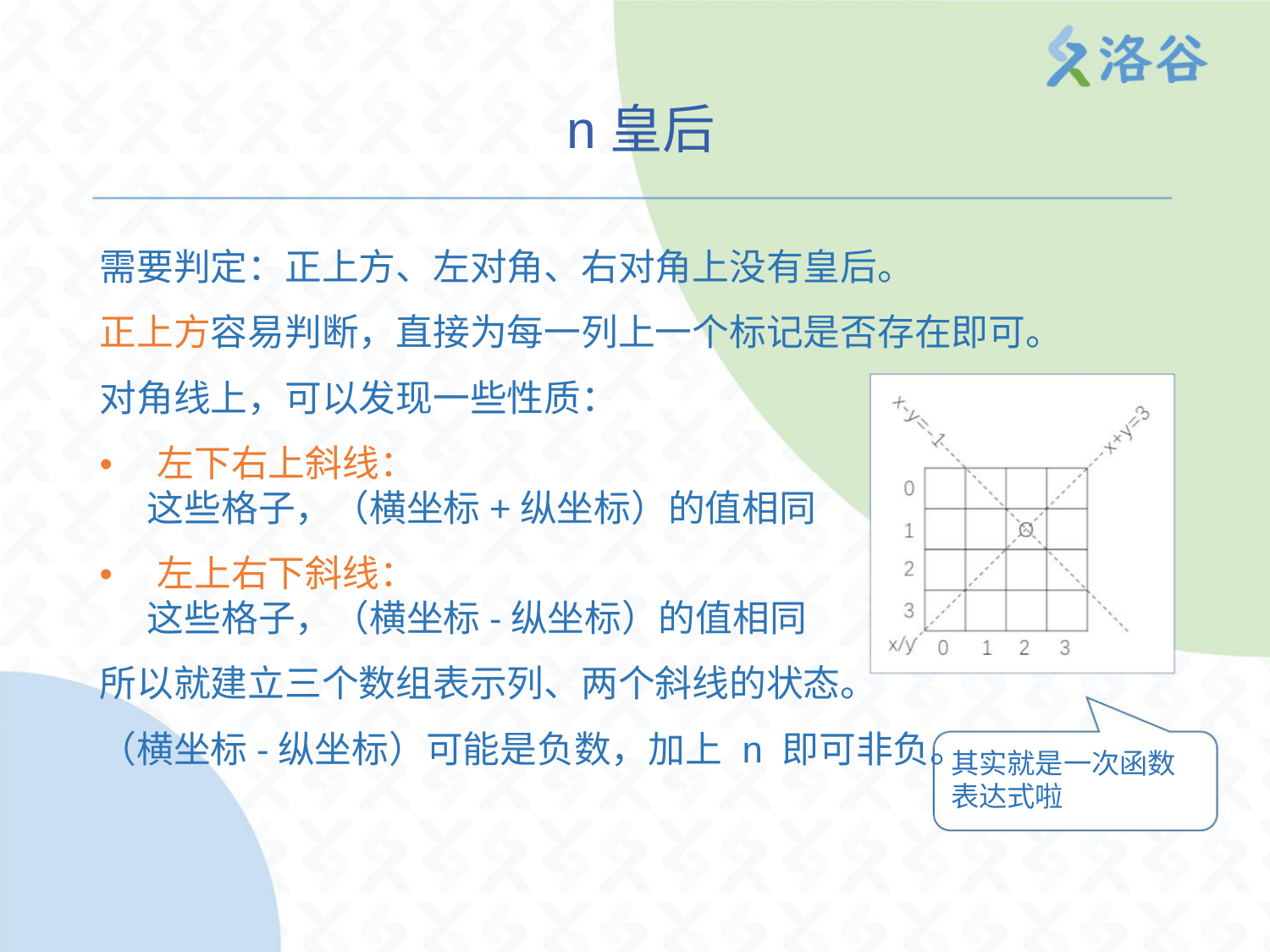

n皇后
需要判定：正上方、左对角、右对角上没有皇后。
正上方容易判断，直接为每一列上一个标记是否存在即可。
对角线上，可以发现一些性质：
• 左下右上斜线：
这些格子，（横坐标+纵坐标）的值相同
• 左上右下斜线：
这些格子，（横坐标-纵坐标）的值相同
所以就建立三个数组表示列、两个斜线的状态。
（横坐标-纵坐标）可能是负数，加上 n 即可非负。
其实就是一次函数
表达式啦